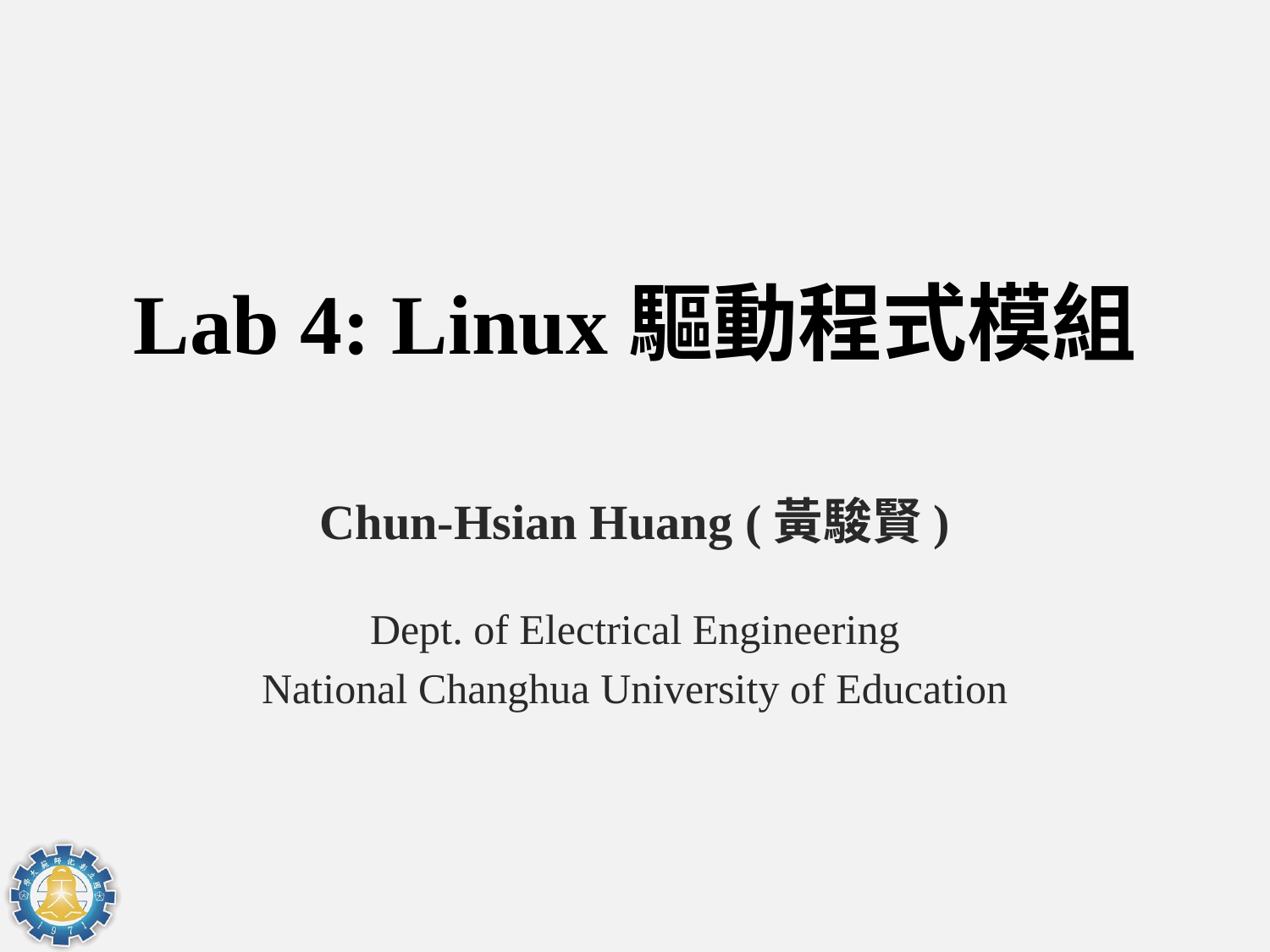

# Lab 4: Linux驅動程式模組
Chun-Hsian Huang (黃駿賢)

Dept. of Electrical Engineering
National Changhua University of Education